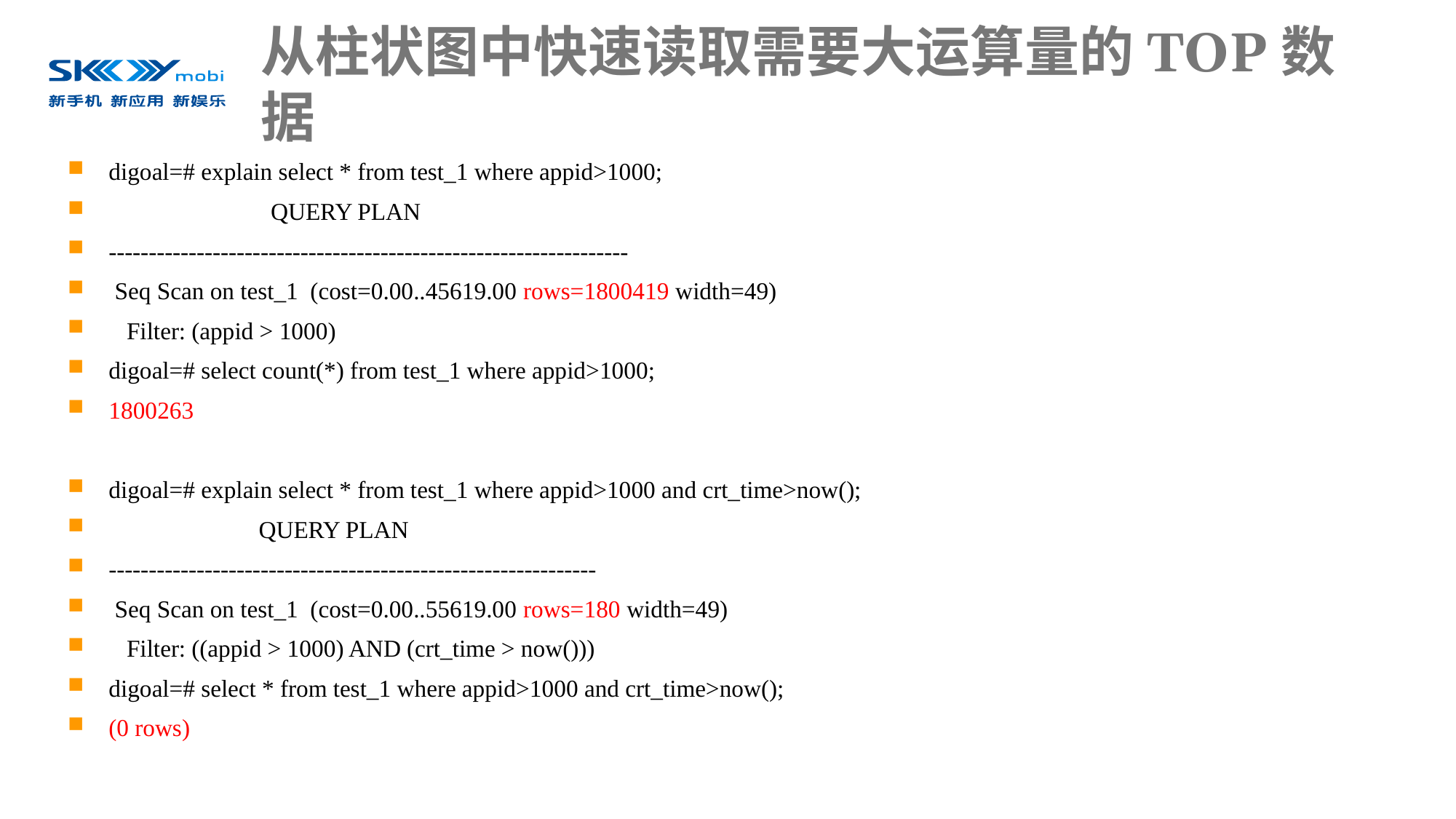

# 从柱状图中快速读取需要大运算量的TOP数据
digoal=# explain select * from test_1 where appid>1000;
                           QUERY PLAN
-----------------------------------------------------------------
 Seq Scan on test_1  (cost=0.00..45619.00 rows=1800419 width=49)
   Filter: (appid > 1000)
digoal=# select count(*) from test_1 where appid>1000;
1800263

digoal=# explain select * from test_1 where appid>1000 and crt_time>now();
                         QUERY PLAN
-------------------------------------------------------------
 Seq Scan on test_1  (cost=0.00..55619.00 rows=180 width=49)
   Filter: ((appid > 1000) AND (crt_time > now()))
digoal=# select * from test_1 where appid>1000 and crt_time>now();
(0 rows)